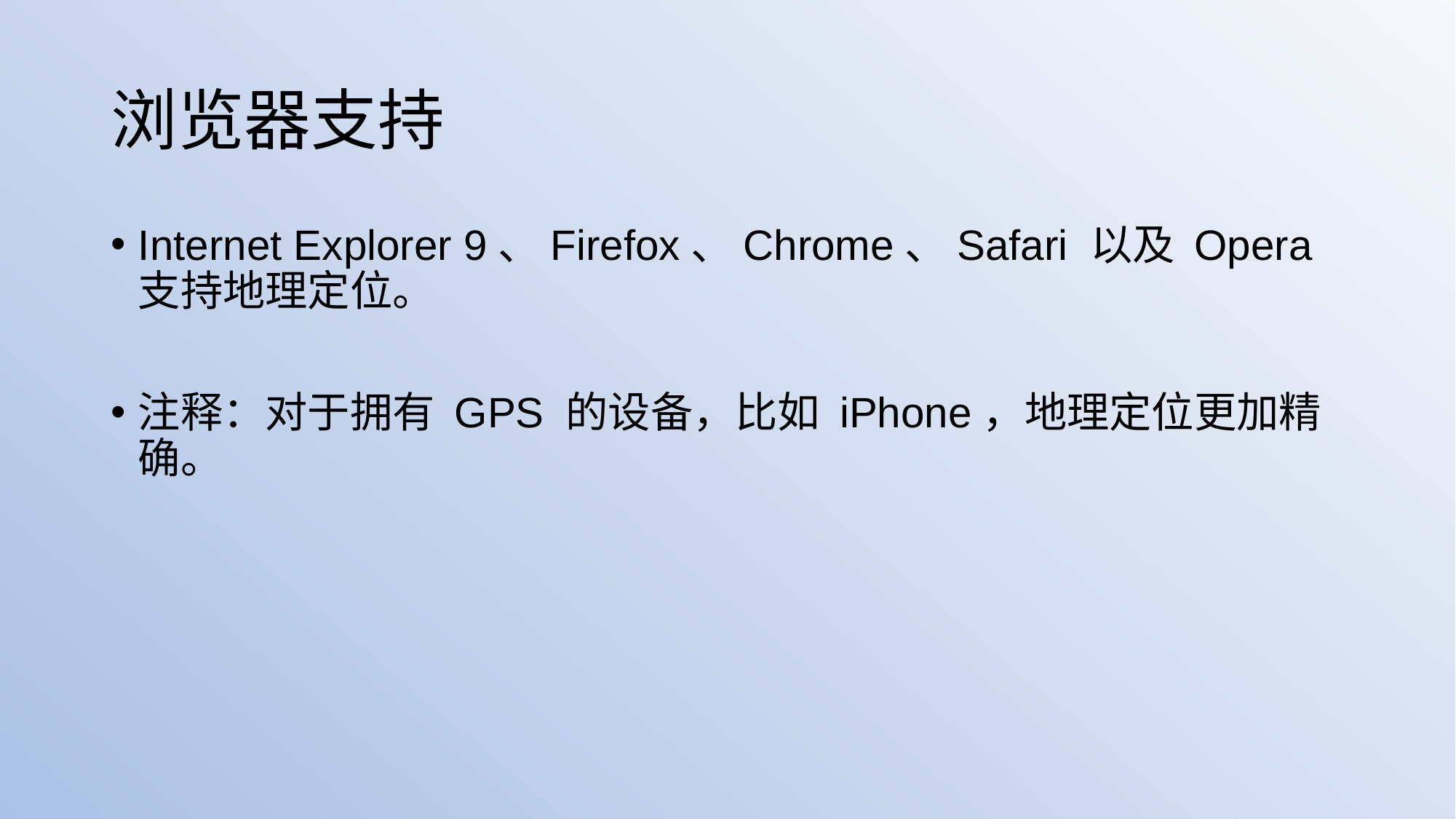

# 浏览器支持
Internet Explorer 9、Firefox、Chrome、Safari 以及 Opera 支持地理定位。

注释：对于拥有 GPS 的设备，比如 iPhone，地理定位更加精确。